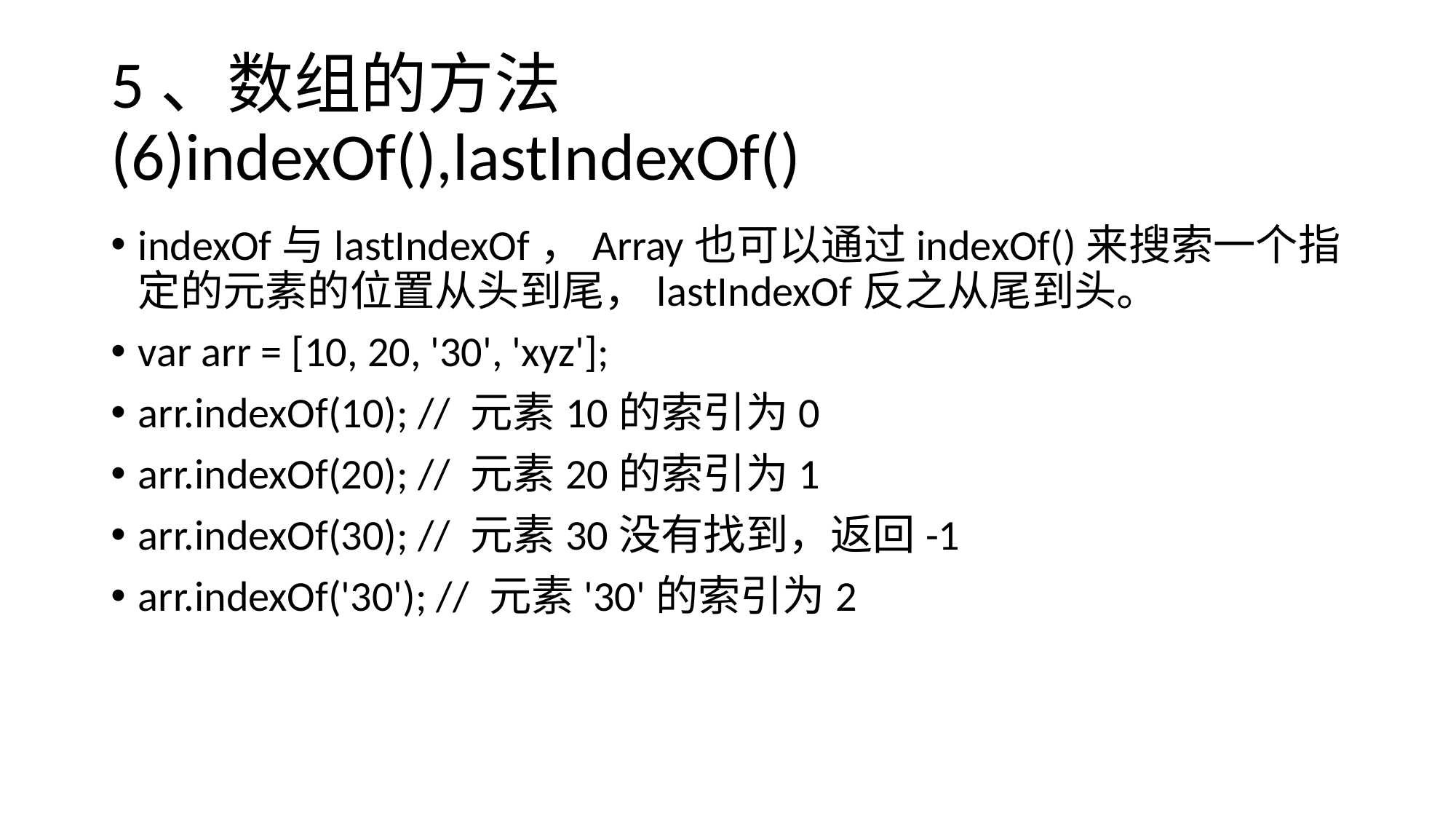

# 5、数组的方法 (6)indexOf(),lastIndexOf()
indexOf与lastIndexOf，Array也可以通过indexOf()来搜索一个指定的元素的位置从头到尾，lastIndexOf反之从尾到头。
var arr = [10, 20, '30', 'xyz'];
arr.indexOf(10); // 元素10的索引为0
arr.indexOf(20); // 元素20的索引为1
arr.indexOf(30); // 元素30没有找到，返回-1
arr.indexOf('30'); // 元素'30'的索引为2